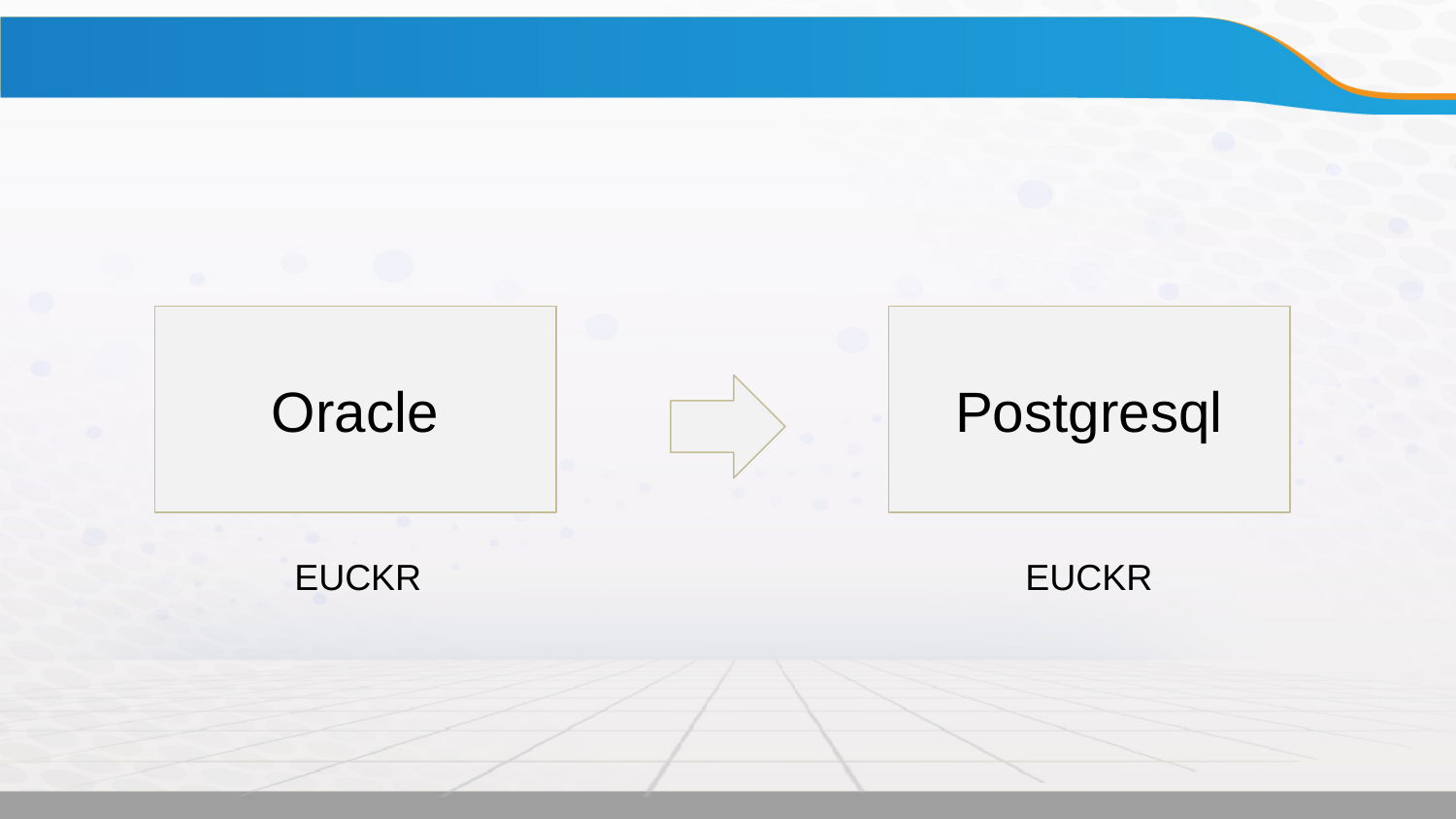

1. Oracle Character set 변경
Oracle
Postgresql

EUCKR
EUCKR